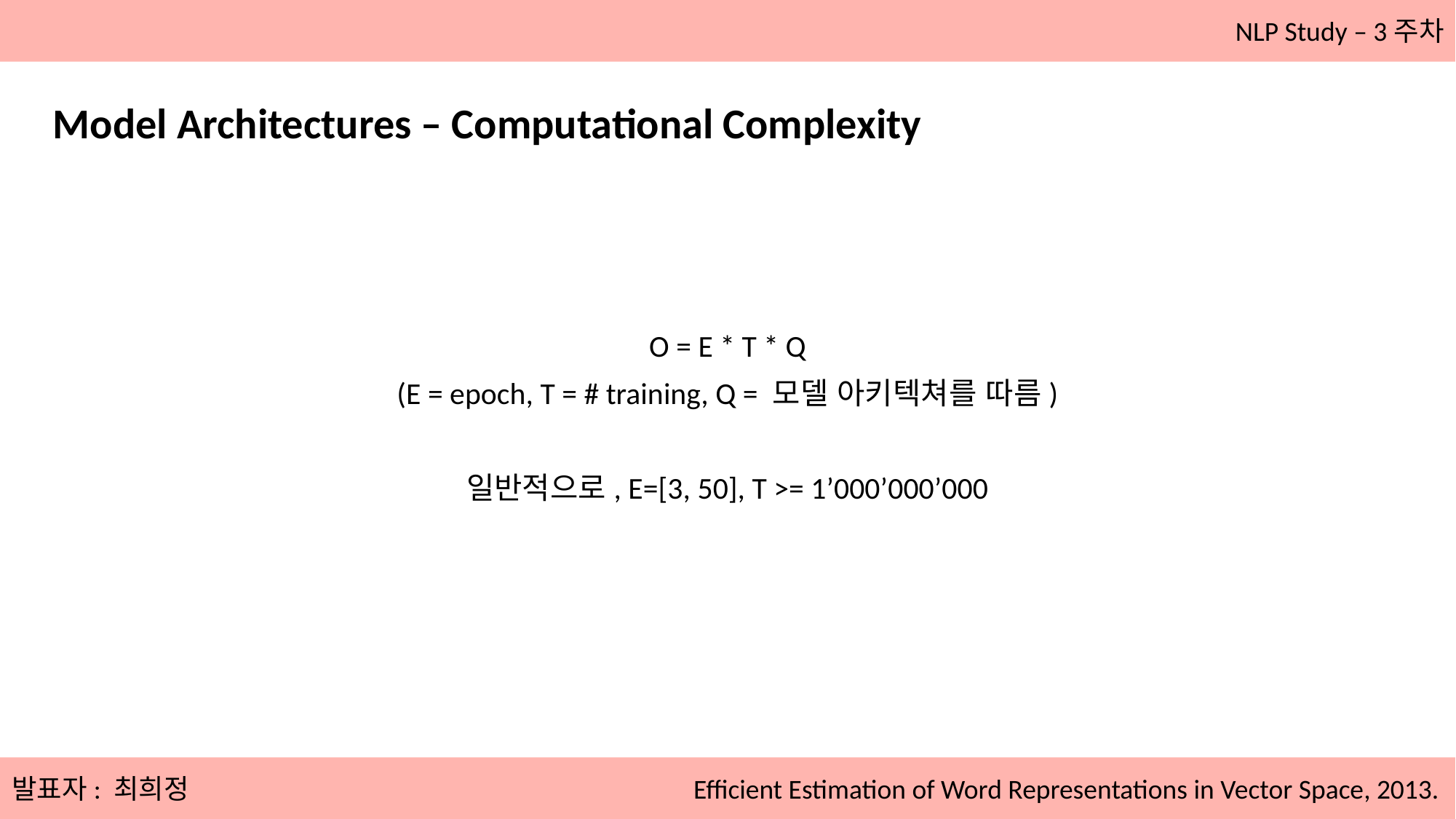

NLP Study – 3주차
Model Architectures – Computational Complexity
O = E * T * Q
(E = epoch, T = # training, Q = 모델 아키텍쳐를 따름)

일반적으로, E=[3, 50], T >= 1’000’000’000

발표자: 최희정
Efficient Estimation of Word Representations in Vector Space, 2013.